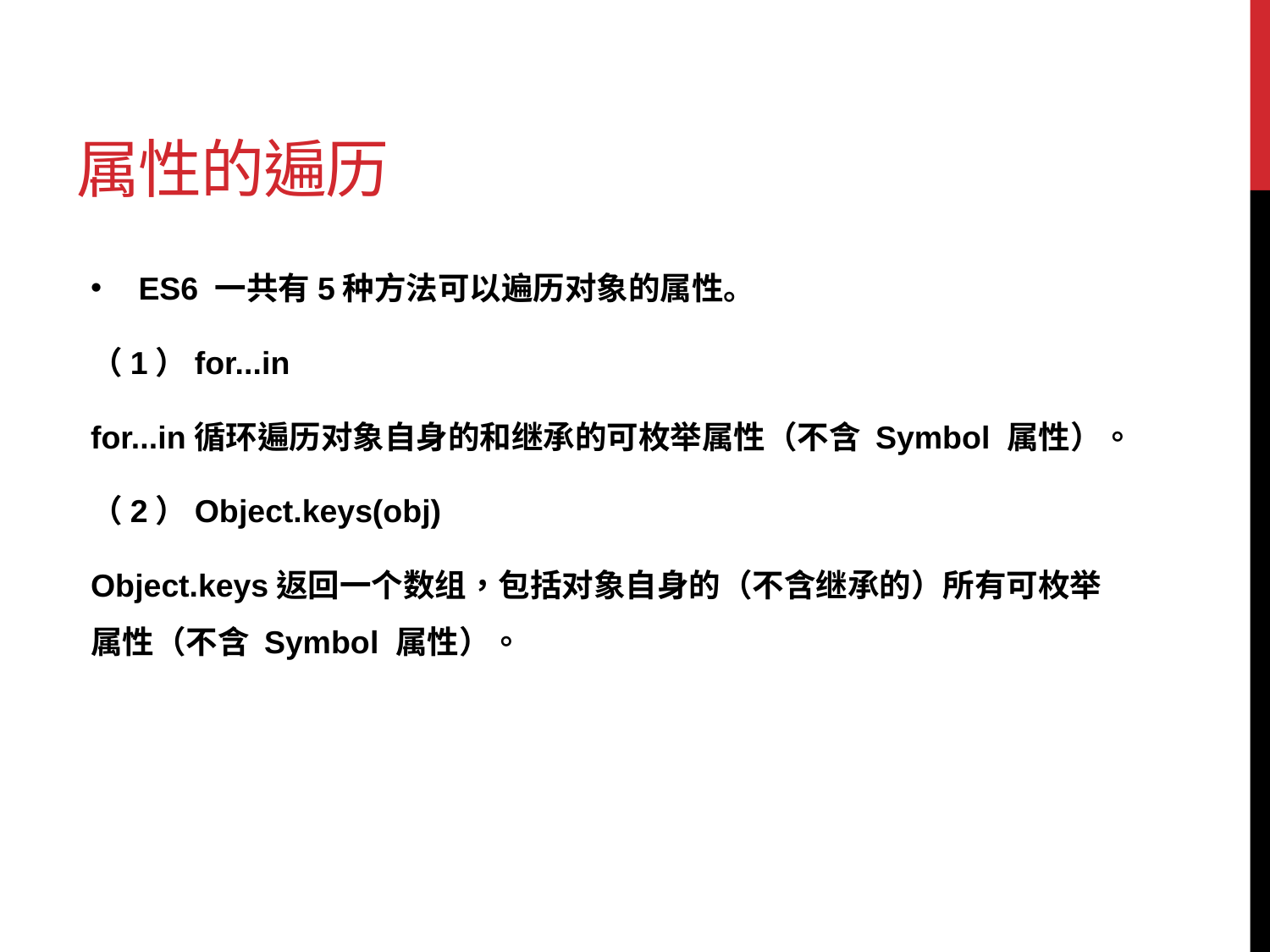

# 属性的遍历
ES6 一共有5种方法可以遍历对象的属性。
（1）for...in
for...in循环遍历对象自身的和继承的可枚举属性（不含 Symbol 属性）。
（2）Object.keys(obj)
Object.keys返回一个数组，包括对象自身的（不含继承的）所有可枚举属性（不含 Symbol 属性）。